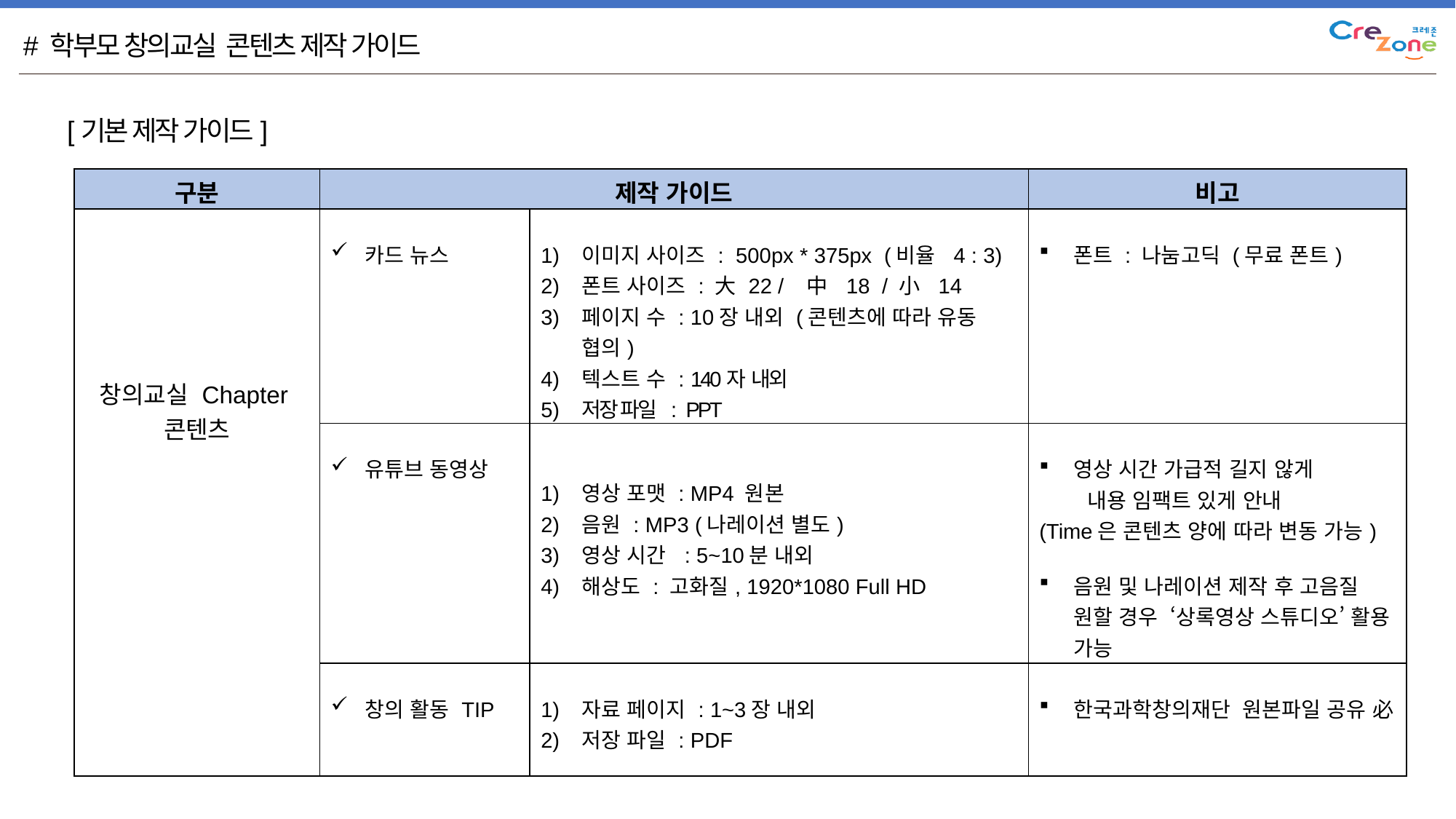

# 학부모 창의교실  콘텐츠 제작 가이드
[기본 제작 가이드]
| 구분 | 제작 가이드 |  | 비고 |
| --- | --- | --- | --- |
| 창의교실 Chapter 콘텐츠 | 카드 뉴스 | 이미지 사이즈 : 500px \* 375px (비율 4 : 3) 폰트 사이즈 : 大 22 / 中 18 / 小 14 페이지 수 : 10장 내외 (콘텐츠에 따라 유동 협의) 텍스트 수 : 140자 내외 저장 파일 : PPT | 폰트 : 나눔고딕 (무료 폰트) |
|  | 유튜브 동영상 | 영상 포맷 : MP4 원본 음원 : MP3 (나레이션 별도) 영상 시간 : 5~10분 내외 해상도 : 고화질, 1920\*1080 Full HD | 영상 시간 가급적 길지 않게 내용 임팩트 있게 안내 (Time은 콘텐츠 양에 따라 변동 가능) 음원 및 나레이션 제작 후 고음질 원할 경우 ‘상록영상 스튜디오’ 활용 가능 |
|  | 창의 활동 TIP | 자료 페이지 : 1~3장 내외 저장 파일 : PDF | 한국과학창의재단 원본파일 공유 必 |